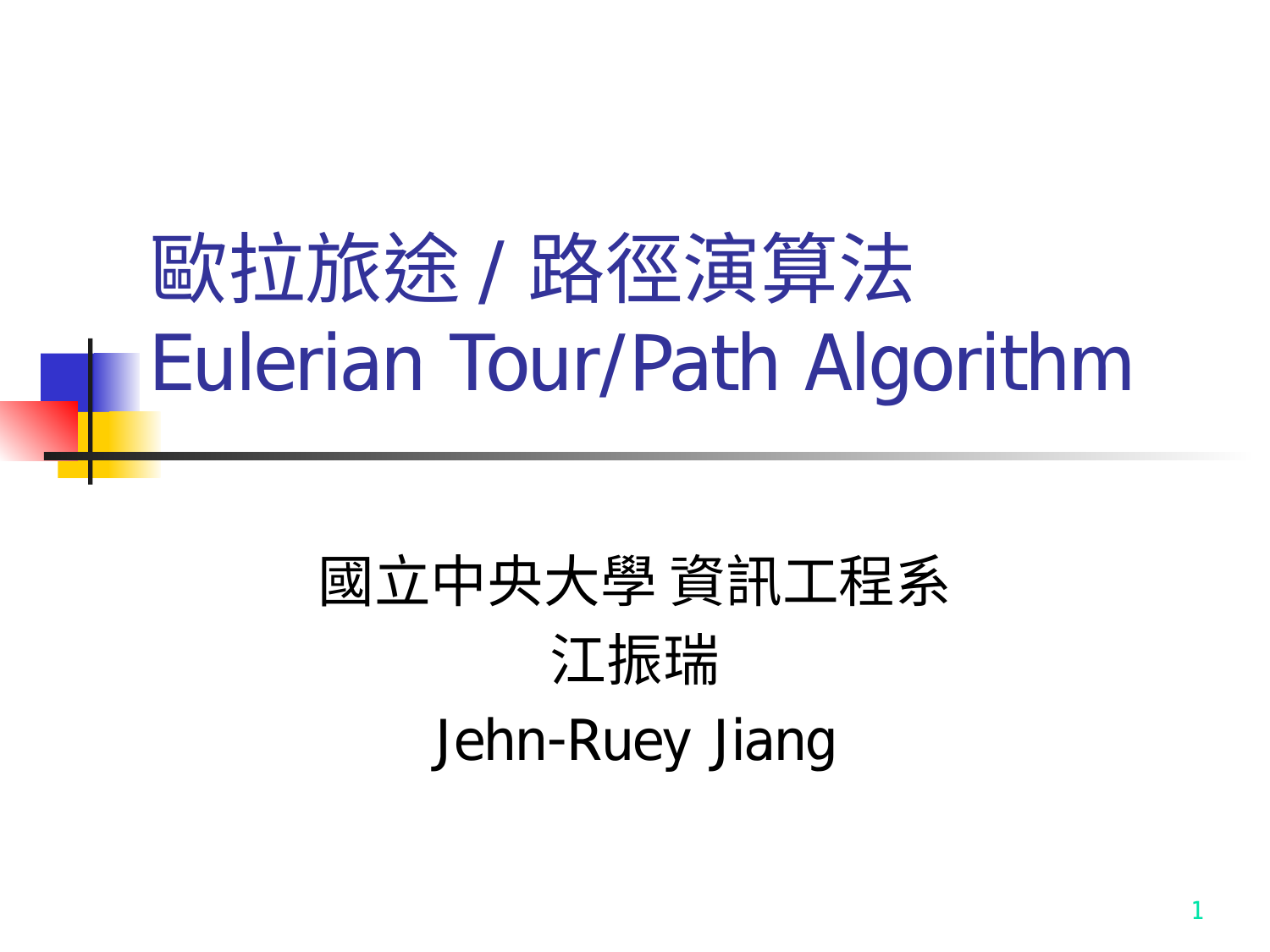

# 歐拉旅途/路徑演算法 Eulerian Tour/Path Algorithm
國立中央大學 資訊工程系
江振瑞
Jehn-Ruey Jiang
1